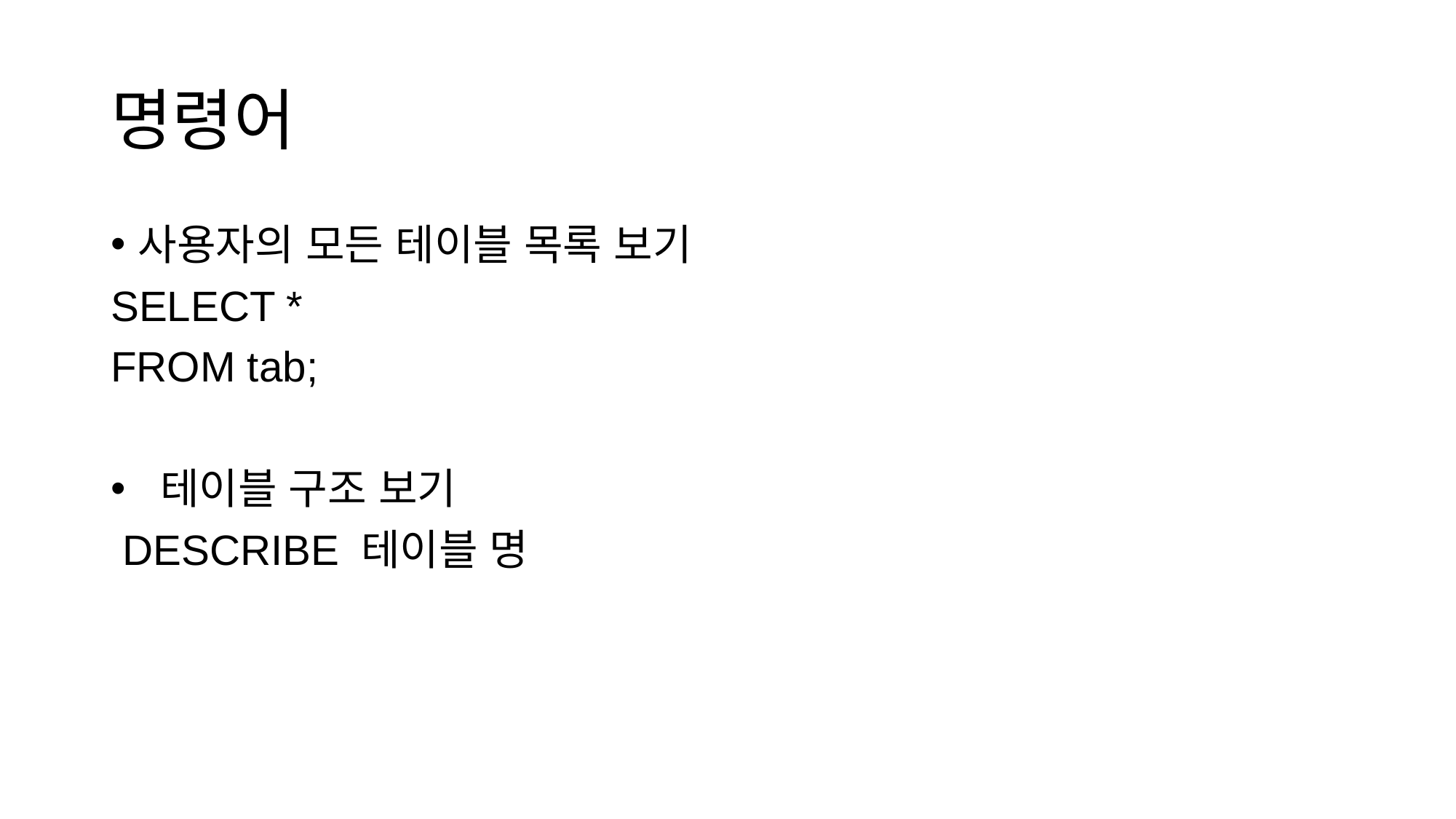

# 명령어
사용자의 모든 테이블 목록 보기
SELECT *
FROM tab;

 테이블 구조 보기
 DESCRIBE 테이블 명